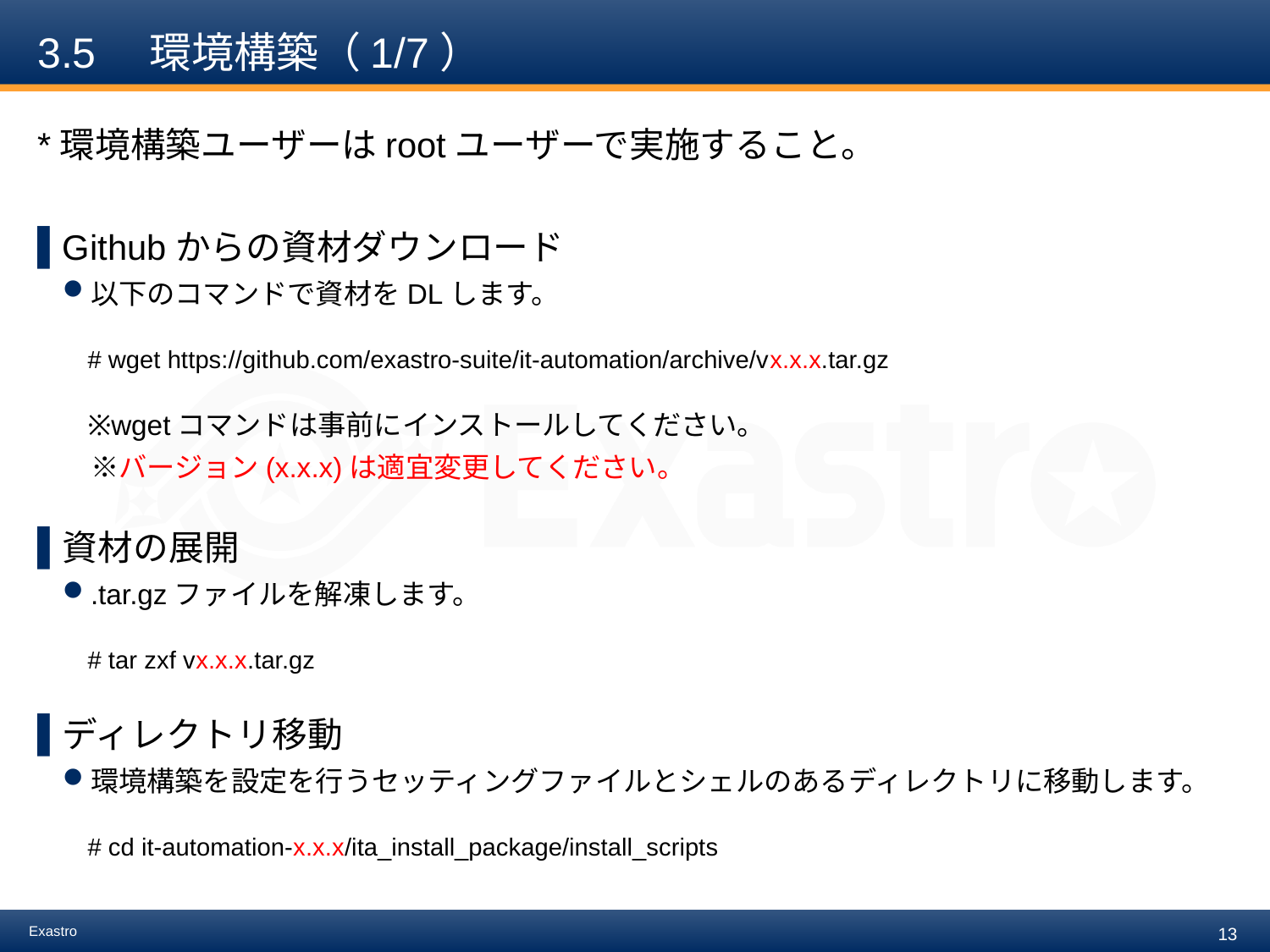

# 3.5　環境構築（1/7）
*環境構築ユーザーはrootユーザーで実施すること。

Githubからの資材ダウンロード
以下のコマンドで資材をDLします。
# wget https://github.com/exastro-suite/it-automation/archive/vx.x.x.tar.gz
※wgetコマンドは事前にインストールしてください。
　※バージョン(x.x.x)は適宜変更してください。
資材の展開
.tar.gzファイルを解凍します。
# tar zxf vx.x.x.tar.gz
ディレクトリ移動
環境構築を設定を行うセッティングファイルとシェルのあるディレクトリに移動します。
# cd it-automation-x.x.x/ita_install_package/install_scripts